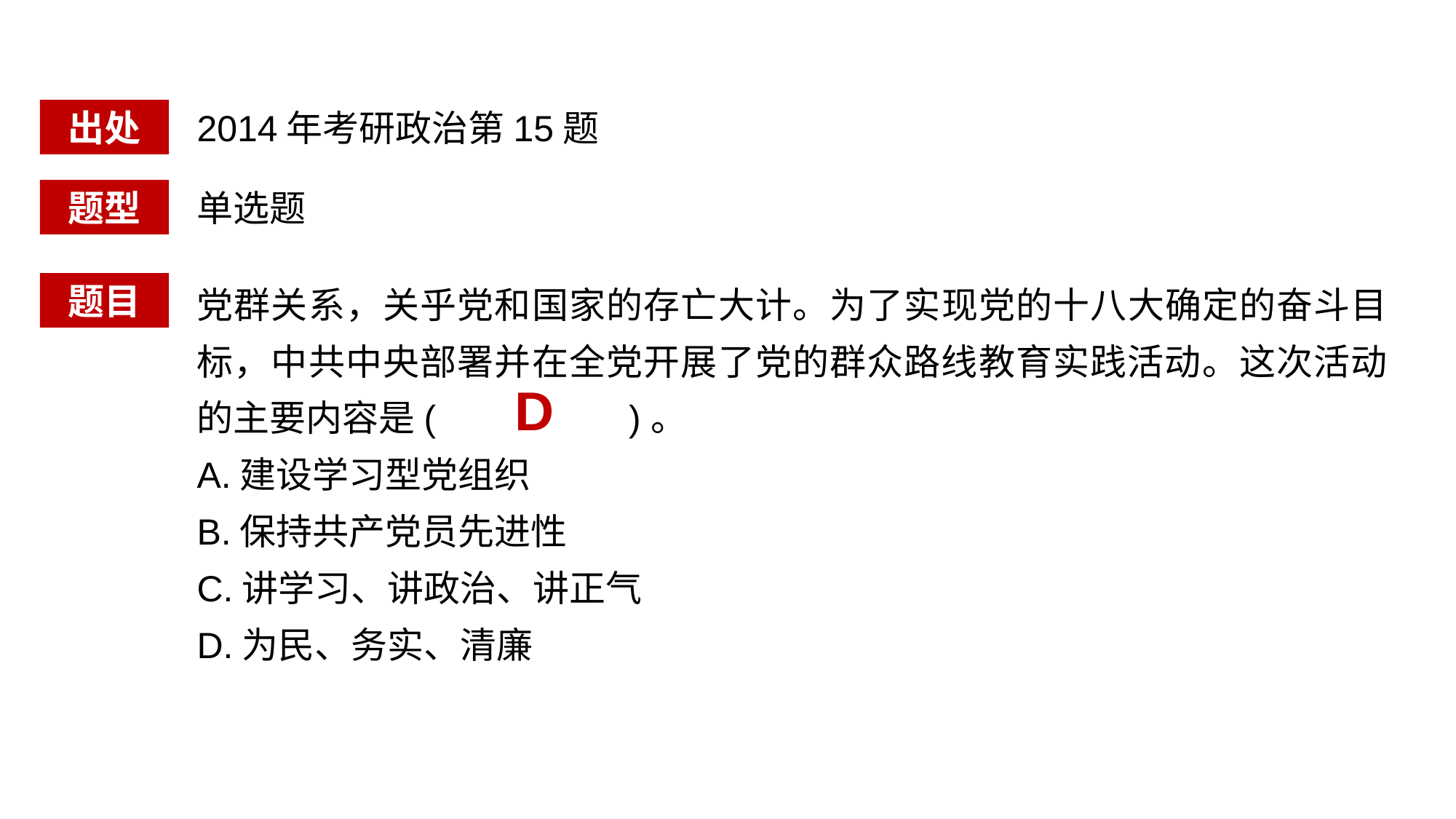

出处
2014年考研政治第15题
题型
单选题
党群关系，关乎党和国家的存亡大计。为了实现党的十八大确定的奋斗目标，中共中央部署并在全党开展了党的群众路线教育实践活动。这次活动的主要内容是(                   )。
A.建设学习型党组织
B.保持共产党员先进性
C.讲学习、讲政治、讲正气
D.为民、务实、清廉
题目
D